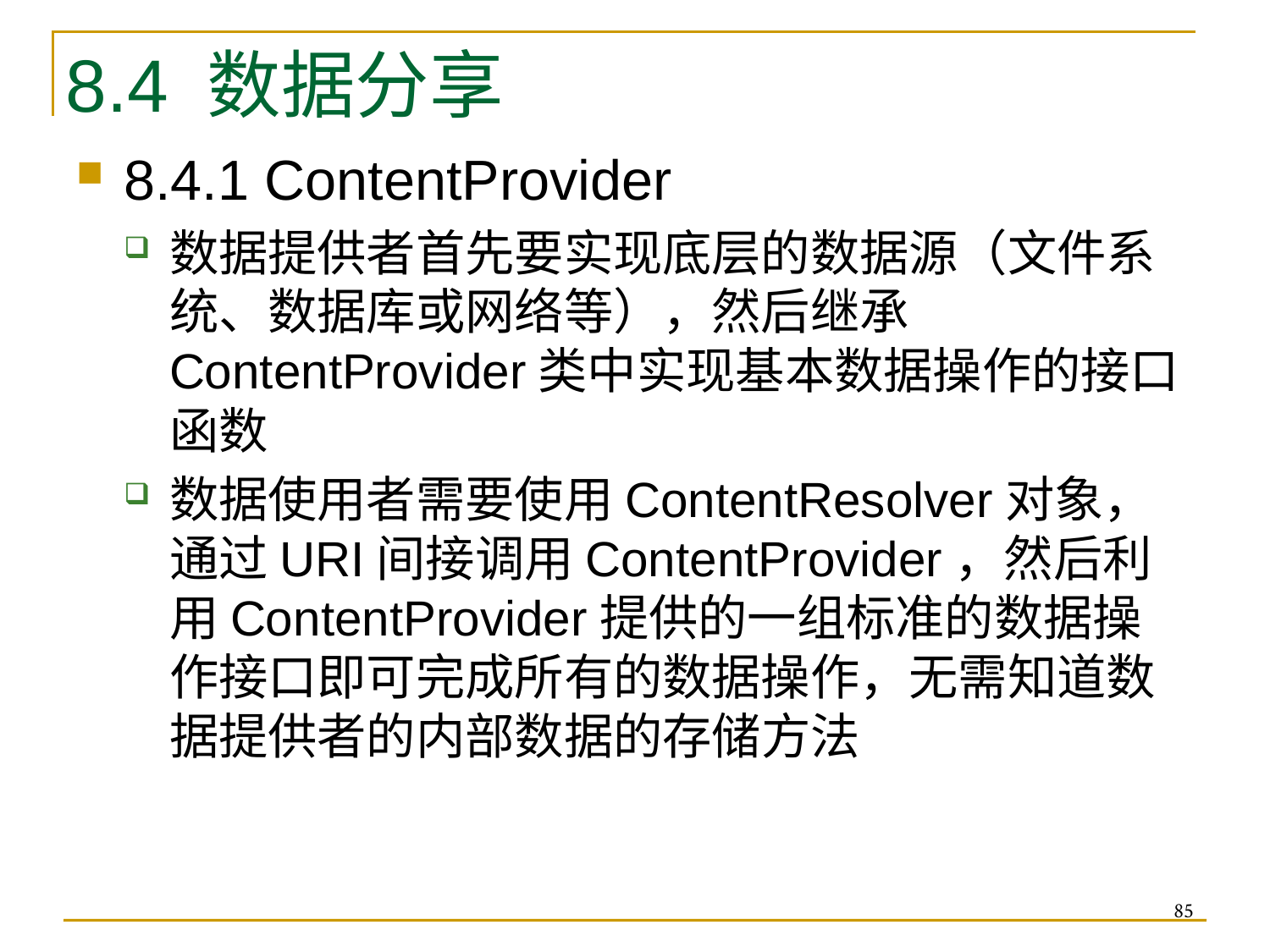

8.4 数据分享
8.4.1 ContentProvider
数据提供者首先要实现底层的数据源（文件系统、数据库或网络等），然后继承ContentProvider类中实现基本数据操作的接口函数
数据使用者需要使用ContentResolver对象，通过URI间接调用ContentProvider，然后利用ContentProvider提供的一组标准的数据操作接口即可完成所有的数据操作，无需知道数据提供者的内部数据的存储方法
85